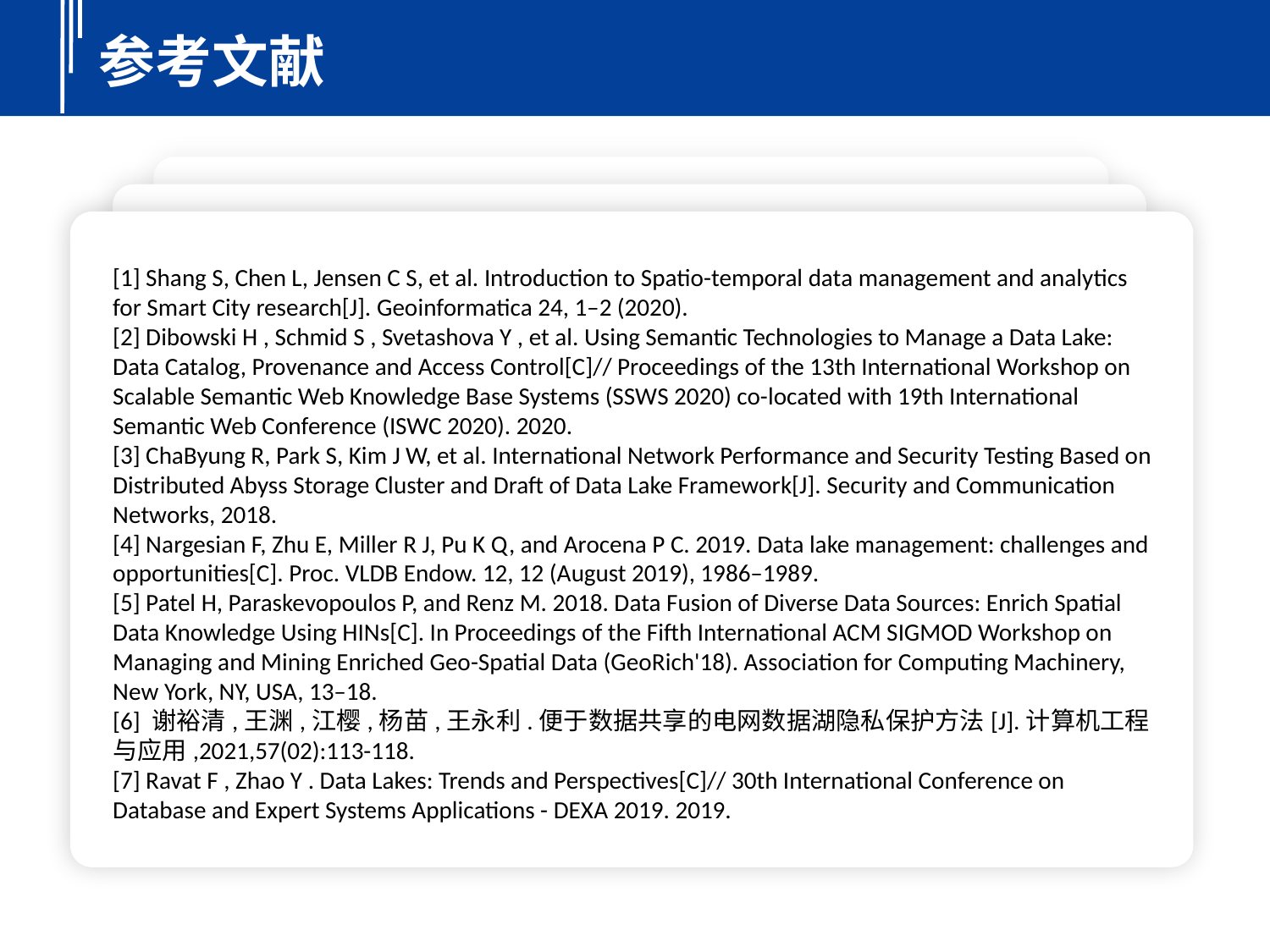

参考文献

[1] Shang S, Chen L, Jensen C S, et al. Introduction to Spatio-temporal data management and analytics for Smart City research[J]. Geoinformatica 24, 1–2 (2020).
[2] Dibowski H , Schmid S , Svetashova Y , et al. Using Semantic Technologies to Manage a Data Lake: Data Catalog, Provenance and Access Control[C]// Proceedings of the 13th International Workshop on Scalable Semantic Web Knowledge Base Systems (SSWS 2020) co-located with 19th International Semantic Web Conference (ISWC 2020). 2020.
[3] ChaByung R, Park S, Kim J W, et al. International Network Performance and Security Testing Based on Distributed Abyss Storage Cluster and Draft of Data Lake Framework[J]. Security and Communication Networks, 2018.
[4] Nargesian F, Zhu E, Miller R J, Pu K Q, and Arocena P C. 2019. Data lake management: challenges and opportunities[C]. Proc. VLDB Endow. 12, 12 (August 2019), 1986–1989.
[5] Patel H, Paraskevopoulos P, and Renz M. 2018. Data Fusion of Diverse Data Sources: Enrich Spatial Data Knowledge Using HINs[C]. In Proceedings of the Fifth International ACM SIGMOD Workshop on Managing and Mining Enriched Geo-Spatial Data (GeoRich'18). Association for Computing Machinery, New York, NY, USA, 13–18.
[6] 谢裕清,王渊,江樱,杨苗,王永利.便于数据共享的电网数据湖隐私保护方法[J].计算机工程与应用,2021,57(02):113-118.
[7] Ravat F , Zhao Y . Data Lakes: Trends and Perspectives[C]// 30th International Conference on Database and Expert Systems Applications - DEXA 2019. 2019.
26